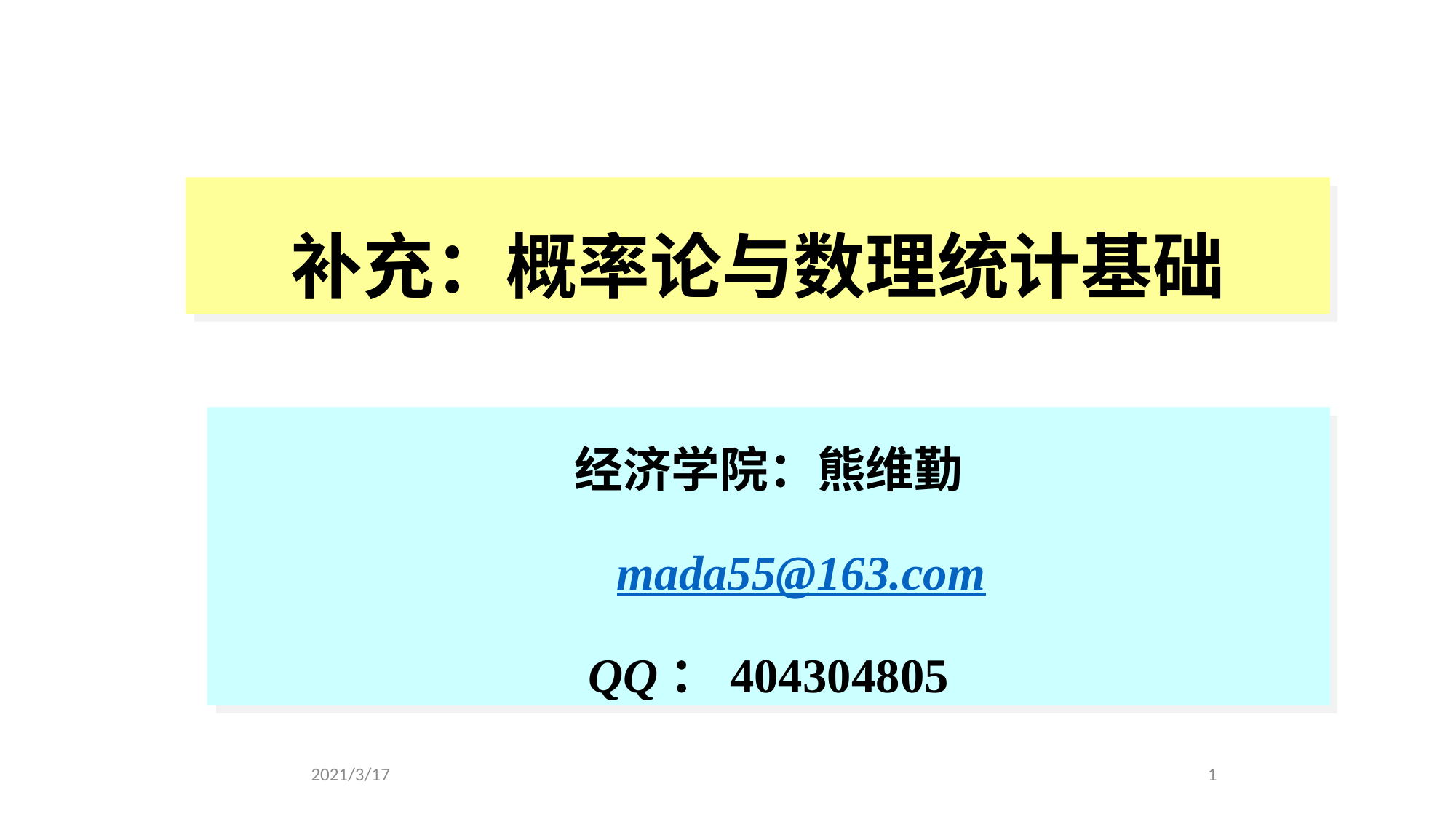

# 补充：概率论与数理统计基础
经济学院：熊维勤
      mada55@163.com
QQ：404304805
2021/3/17
1